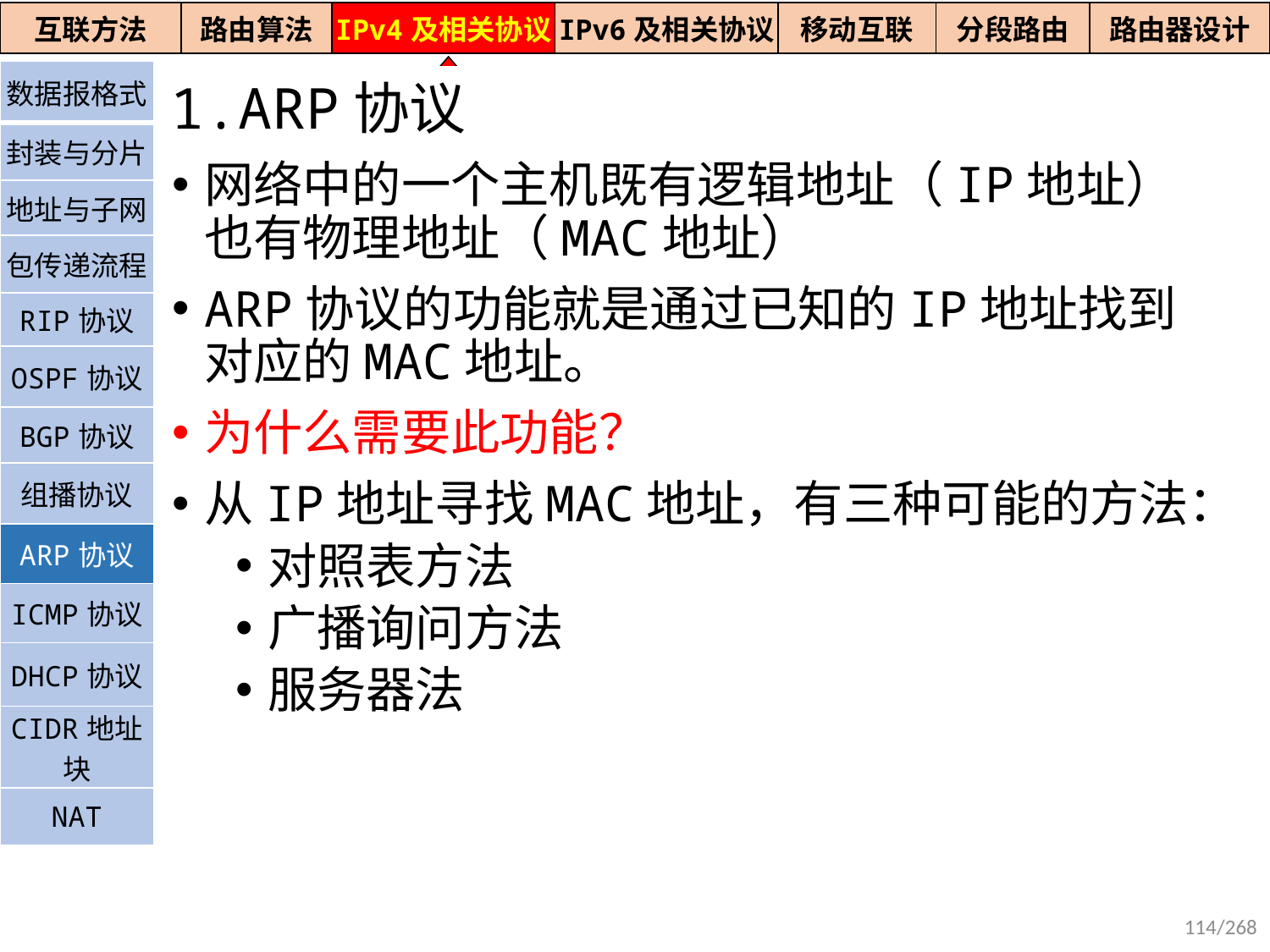

| 互联方法 | 路由算法 | IPv4及相关协议 | IPv6及相关协议 | 移动互联 | 分段路由 | 路由器设计 |
| --- | --- | --- | --- | --- | --- | --- |

| 数据报格式 |
| --- |
| 封装与分片 |
| 地址与子网 |
| 包传递流程 |
| RIP协议 |
| OSPF协议 |
| BGP协议 |
| 组播协议 |
| ARP协议 |
| ICMP协议 |
| DHCP协议 |
| CIDR地址块 |
| NAT |
1.ARP协议
网络中的一个主机既有逻辑地址（IP地址）也有物理地址（MAC地址）
ARP协议的功能就是通过已知的IP地址找到对应的MAC地址。
为什么需要此功能？
从IP地址寻找MAC地址，有三种可能的方法：
对照表方法
广播询问方法
服务器法
114/268